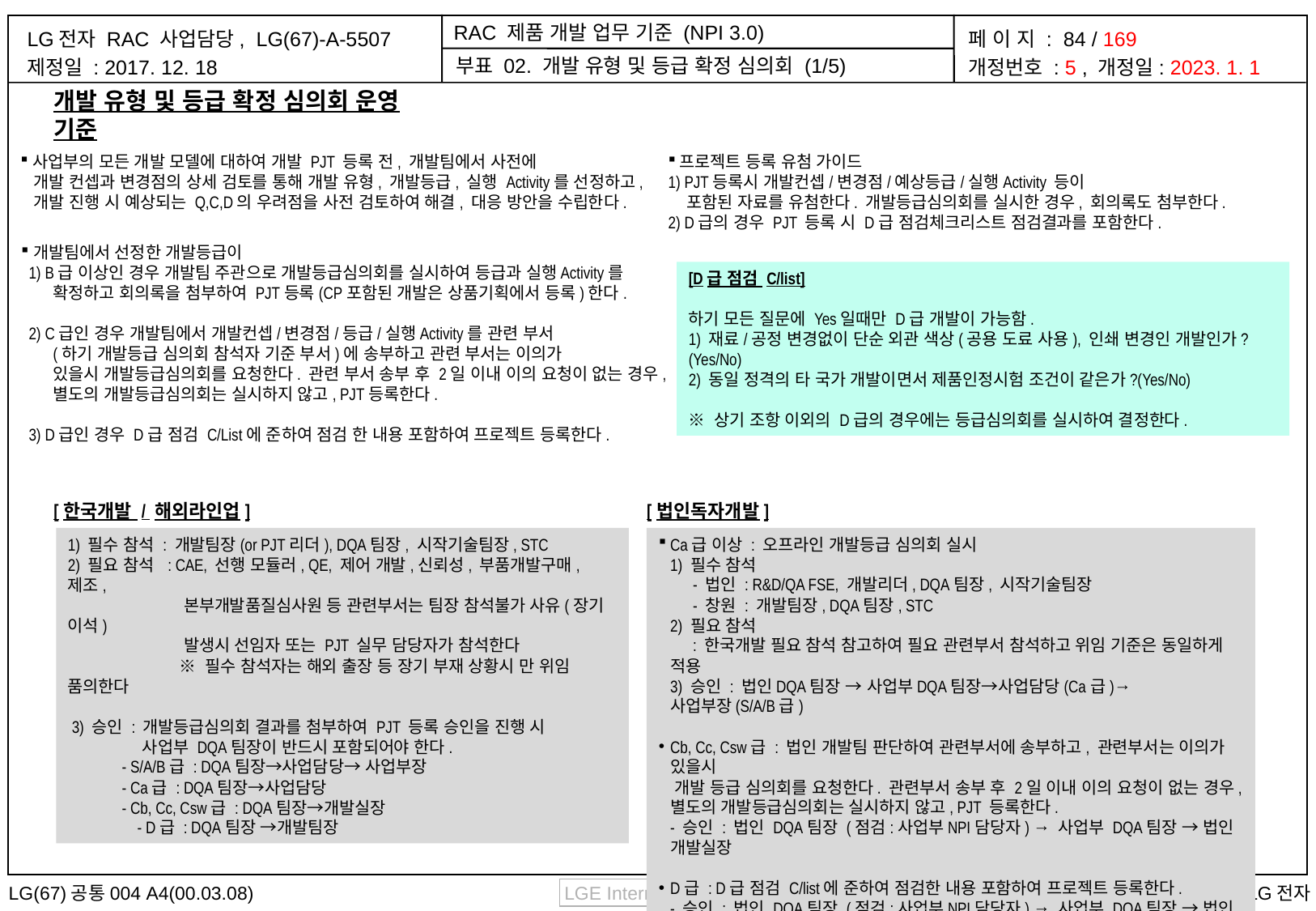

부표 02. 개발 유형 및 등급 확정 심의회 (1/5)
개발 유형 및 등급 확정 심의회 운영 기준
사업부의 모든 개발 모델에 대하여 개발 PJT 등록 전, 개발팀에서 사전에
  개발 컨셉과 변경점의 상세 검토를 통해 개발 유형, 개발등급, 실행 Activity를 선정하고,
  개발 진행 시 예상되는 Q,C,D의 우려점을 사전 검토하여 해결, 대응 방안을 수립한다.
프로젝트 등록 유첨 가이드
1) PJT등록시 개발컨셉/변경점/예상등급/실행Activity 등이
    포함된 자료를 유첨한다. 개발등급심의회를 실시한 경우, 회의록도 첨부한다.
2) D급의 경우 PJT 등록 시 D급 점검체크리스트 점검결과를 포함한다.
개발팀에서 선정한 개발등급이
  1) B급 이상인 경우 개발팀 주관으로 개발등급심의회를 실시하여 등급과 실행Activity를
      확정하고 회의록을 첨부하여 PJT등록(CP포함된 개발은 상품기획에서 등록)한다.

  2) C급인 경우 개발팀에서 개발컨셉/변경점/등급/실행Activity를 관련 부서
      (하기 개발등급 심의회 참석자 기준 부서)에 송부하고 관련 부서는 이의가
      있을시 개발등급심의회를 요청한다. 관련 부서 송부 후 2일 이내 이의 요청이 없는 경우,
      별도의 개발등급심의회는 실시하지 않고, PJT등록한다.

  3) D급인 경우 D급 점검 C/List에 준하여 점검 한 내용 포함하여 프로젝트 등록한다.
[D급 점검 C/list]

하기 모든 질문에 Yes일때만 D급 개발이 가능함.
1) 재료/공정 변경없이 단순 외관 색상(공용 도료 사용), 인쇄 변경인 개발인가?(Yes/No)
2) 동일 정격의 타 국가 개발이면서 제품인정시험 조건이 같은가?(Yes/No)
※ 상기 조항 이외의 D급의 경우에는 등급심의회를 실시하여 결정한다.
[한국개발 / 해외라인업]
[법인독자개발]
1) 필수 참석 : 개발팀장(or PJT리더), DQA팀장, 시작기술팀장, STC
2) 필요 참석  : CAE, 선행 모듈러, QE, 제어 개발,신뢰성, 부품개발구매, 제조,
                        본부개발품질심사원 등 관련부서는 팀장 참석불가 사유(장기 이석)
                        발생시 선임자 또는 PJT 실무 담당자가 참석한다
                        ※ 필수 참석자는 해외 출장 등 장기 부재 상황시 만 위임 품의한다

 3) 승인 : 개발등급심의회 결과를 첨부하여 PJT 등록 승인을 진행 시
                사업부 DQA팀장이 반드시 포함되어야 한다.
              - S/A/B급 : DQA팀장→사업담당→ 사업부장
              - Ca급 : DQA팀장→사업담당
              - Cb, Cc, Csw급 : DQA팀장→개발실장
              - D급 : DQA팀장 →개발팀장
Ca급 이상 : 오프라인 개발등급 심의회 실시
1) 필수 참석
    - 법인 : R&D/QA FSE, 개발리더, DQA팀장, 시작기술팀장
    - 창원 : 개발팀장, DQA팀장, STC
2) 필요 참석
    : 한국개발 필요 참석 참고하여 필요 관련부서 참석하고 위임 기준은 동일하게 적용
3) 승인 : 법인DQA팀장 → 사업부DQA팀장→사업담당(Ca급)→ 사업부장(S/A/B급)

Cb, Cc, Csw급 : 법인 개발팀 판단하여 관련부서에 송부하고, 관련부서는 이의가 있을시
 개발 등급 심의회를 요청한다. 관련부서 송부 후 2일 이내 이의 요청이 없는 경우, 별도의 개발등급심의회는 실시하지 않고, PJT 등록한다.
- 승인 : 법인 DQA팀장 (점검:사업부NPI담당자) → 사업부 DQA팀장 → 법인 개발실장

D급 : D급 점검 C/list에 준하여 점검한 내용 포함하여 프로젝트 등록한다.
- 승인 : 법인 DQA팀장 (점검:사업부NPI담당자) → 사업부 DQA팀장 → 법인 개발실장